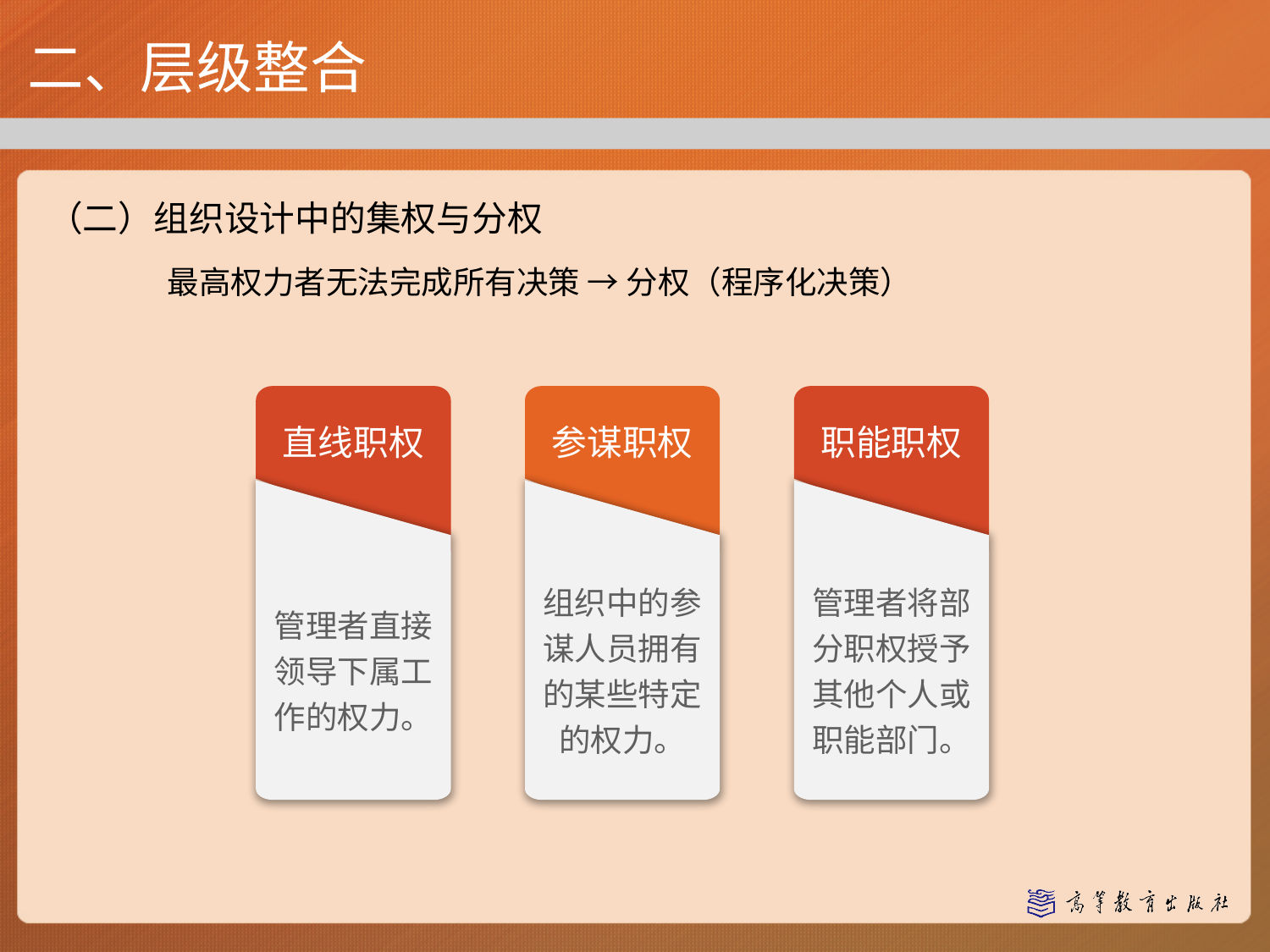

二、层级整合
（二）组织设计中的集权与分权
最高权力者无法完成所有决策 → 分权（程序化决策）
直线职权
管理者直接领导下属工作的权力。
参谋职权
组织中的参谋人员拥有的某些特定的权力。
职能职权
管理者将部分职权授予其他个人或职能部门。